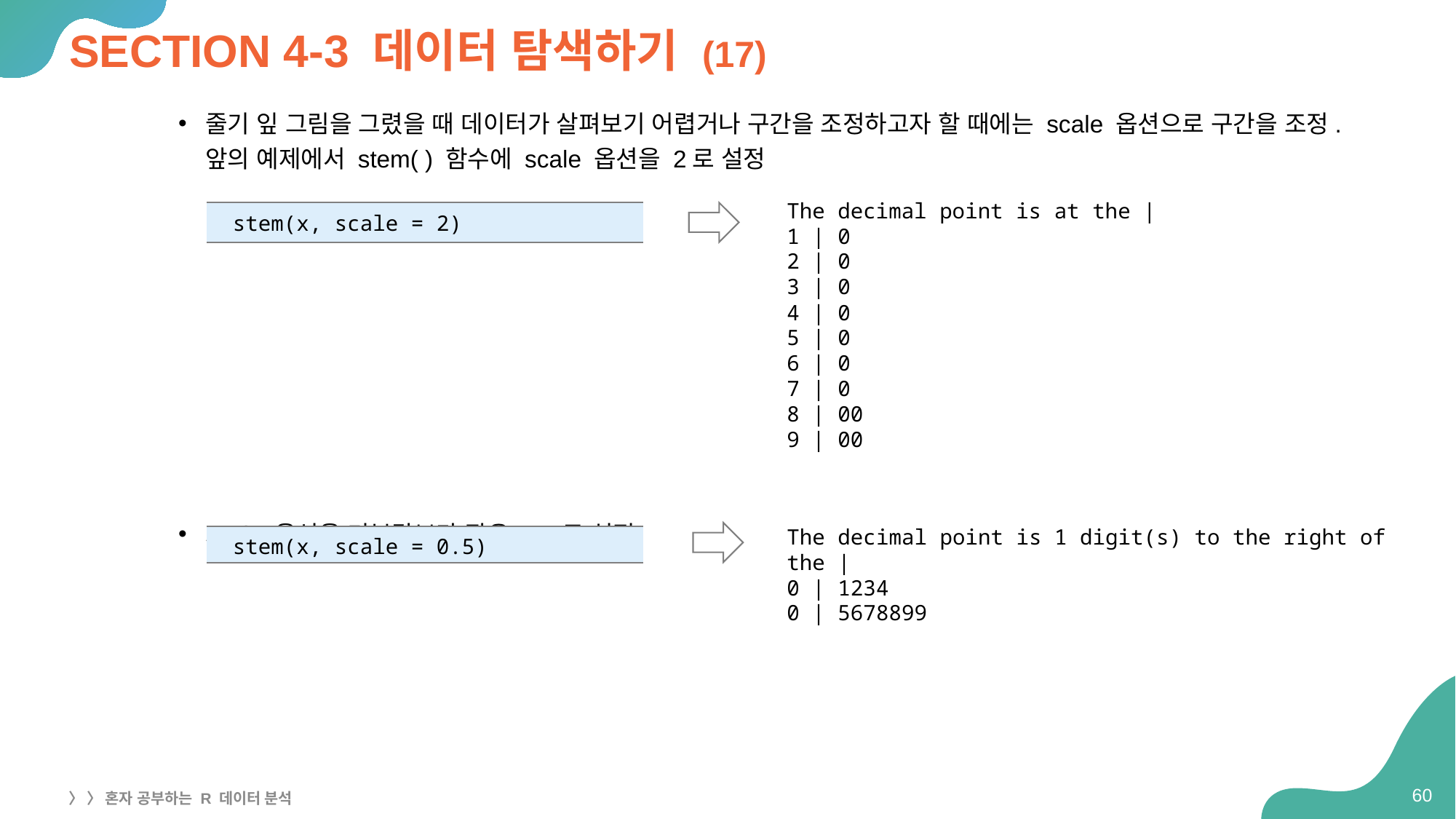

# SECTION 4-3 데이터 탐색하기 (17)
줄기 잎 그림을 그렸을 때 데이터가 살펴보기 어렵거나 구간을 조정하고자 할 때에는 scale 옵션으로 구간을 조정. 앞의 예제에서 stem( ) 함수에 scale 옵션을 2로 설정

scale 옵션을 기본값보다 작은 0.5로 설정
The decimal point is at the |
1 | 0
2 | 0
3 | 0
4 | 0
5 | 0
6 | 0
7 | 0
8 | 00
9 | 00
| stem(x, scale = 2) |
| --- |

The decimal point is 1 digit(s) to the right of the |
0 | 1234
0 | 5678899

| stem(x, scale = 0.5) |
| --- |
60
〉 〉 혼자 공부하는 R 데이터 분석